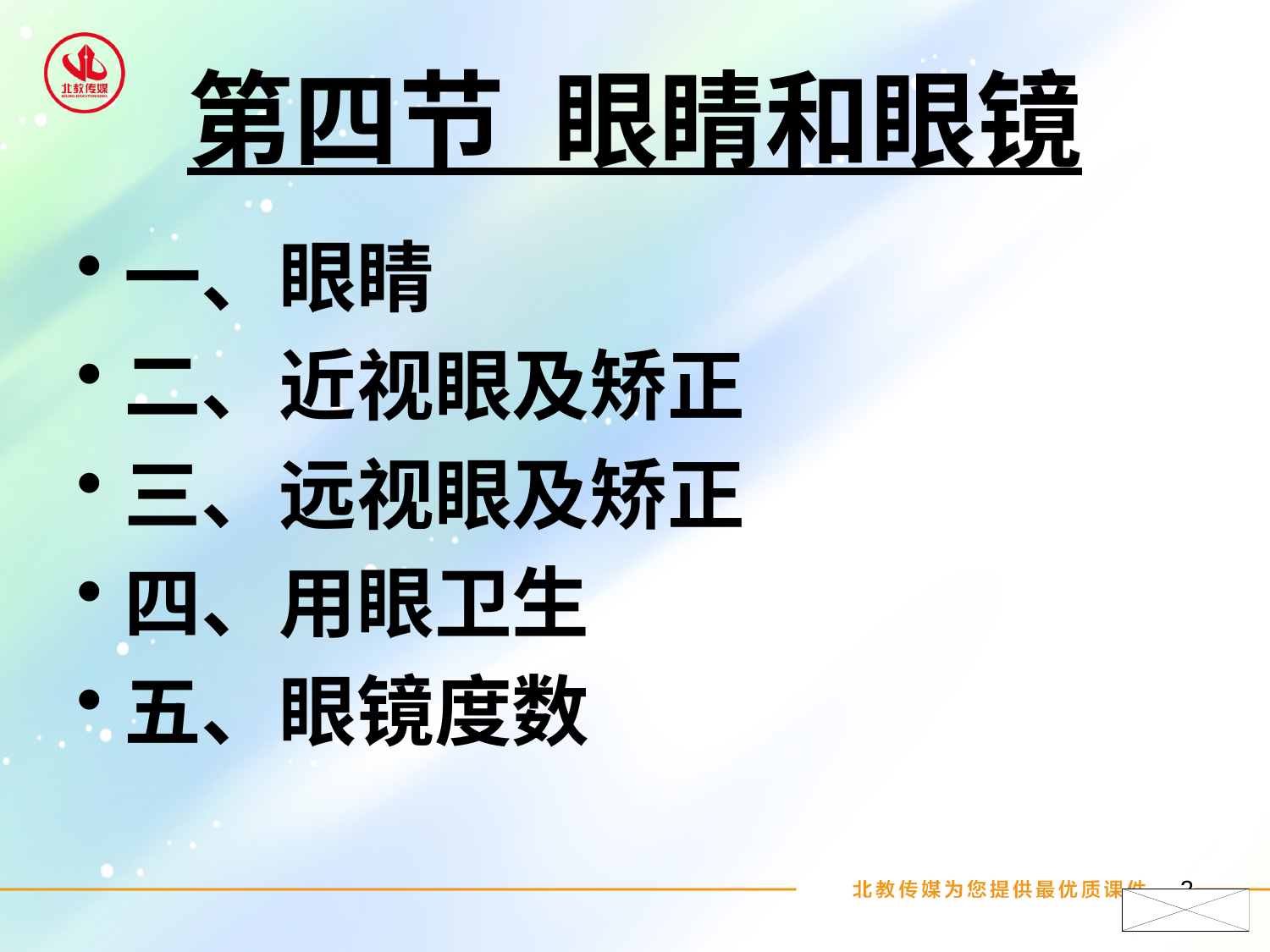

# 第四节  眼睛和眼镜
一、眼睛
二、近视眼及矫正
三、远视眼及矫正
四、用眼卫生
五、眼镜度数
2